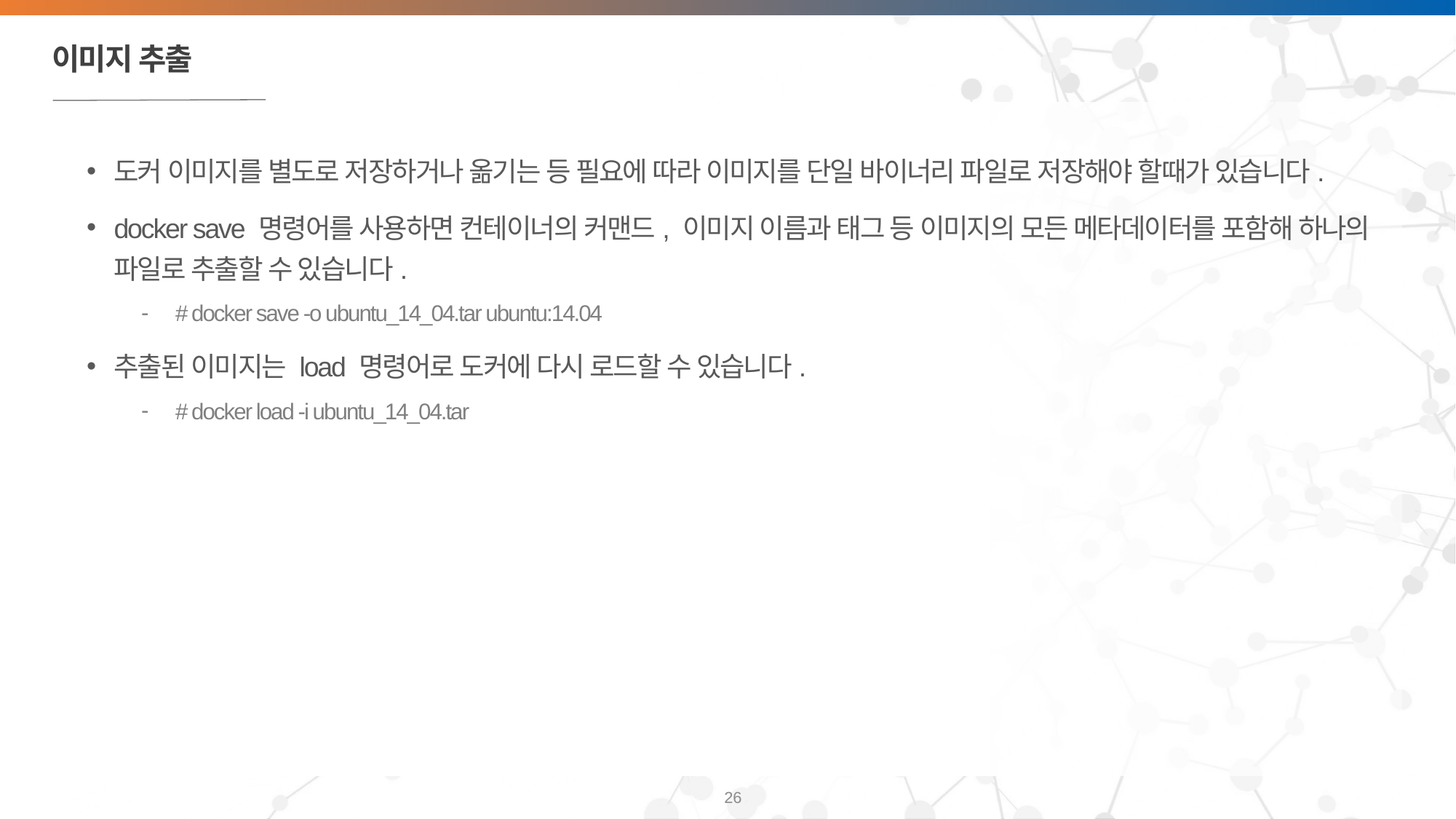

# 이미지 추출

도커 이미지를 별도로 저장하거나 옮기는 등 필요에 따라 이미지를 단일 바이너리 파일로 저장해야 할때가 있습니다.
docker save 명령어를 사용하면 컨테이너의 커맨드, 이미지 이름과 태그 등 이미지의 모든 메타데이터를 포함해 하나의 파일로 추출할 수 있습니다.
# docker save -o ubuntu_14_04.tar ubuntu:14.04
추출된 이미지는 load 명령어로 도커에 다시 로드할 수 있습니다.
# docker load -i ubuntu_14_04.tar
26